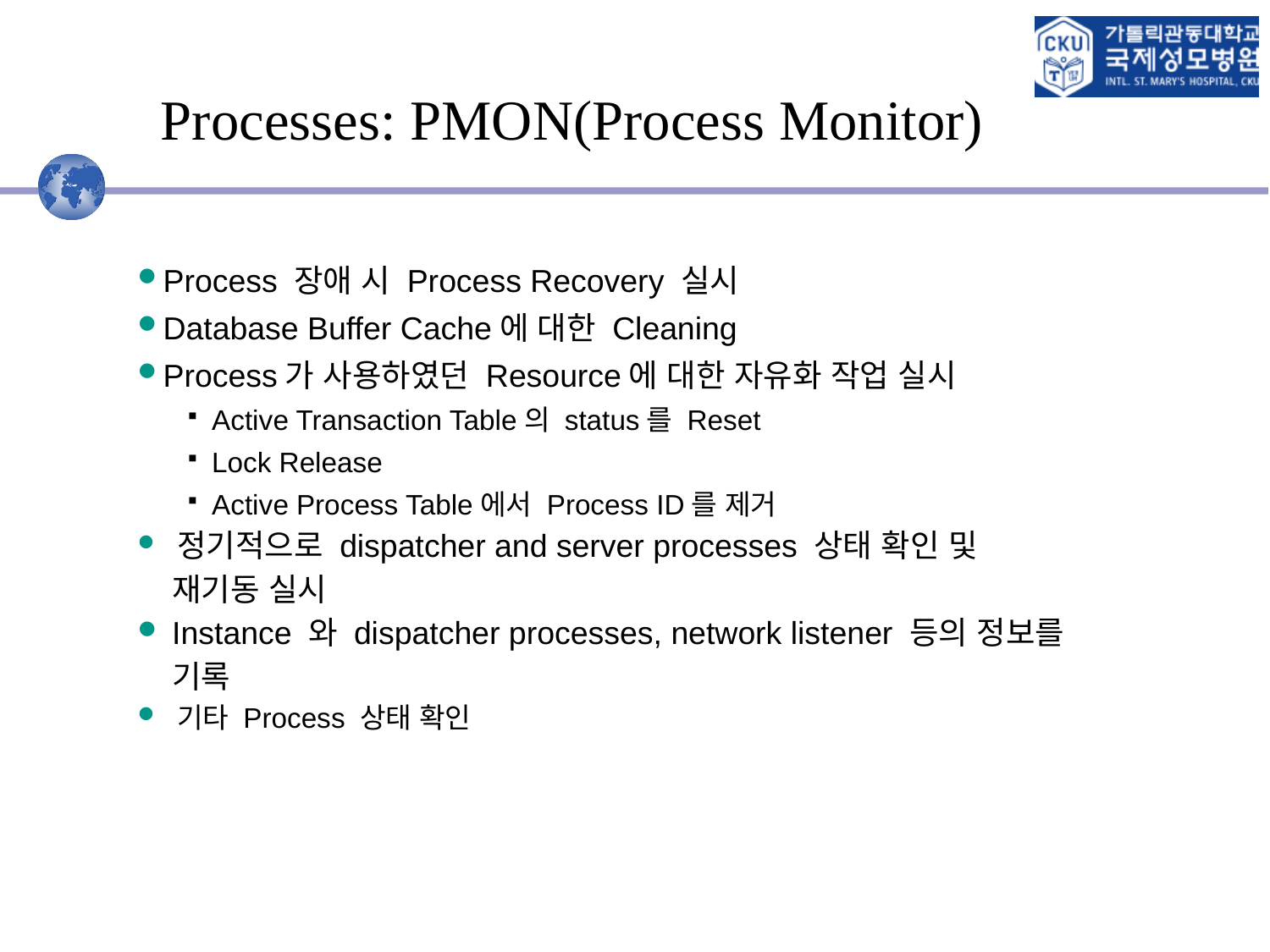

# Processes: PMON(Process Monitor)
Process 장애 시 Process Recovery 실시
Database Buffer Cache에 대한 Cleaning
Process가 사용하였던 Resource에 대한 자유화 작업 실시
Active Transaction Table의 status를 Reset
Lock Release
Active Process Table에서 Process ID를 제거
 정기적으로 dispatcher and server processes 상태 확인 및
   재기동 실시
 Instance 와 dispatcher processes, network listener 등의 정보를
   기록
 기타 Process 상태 확인